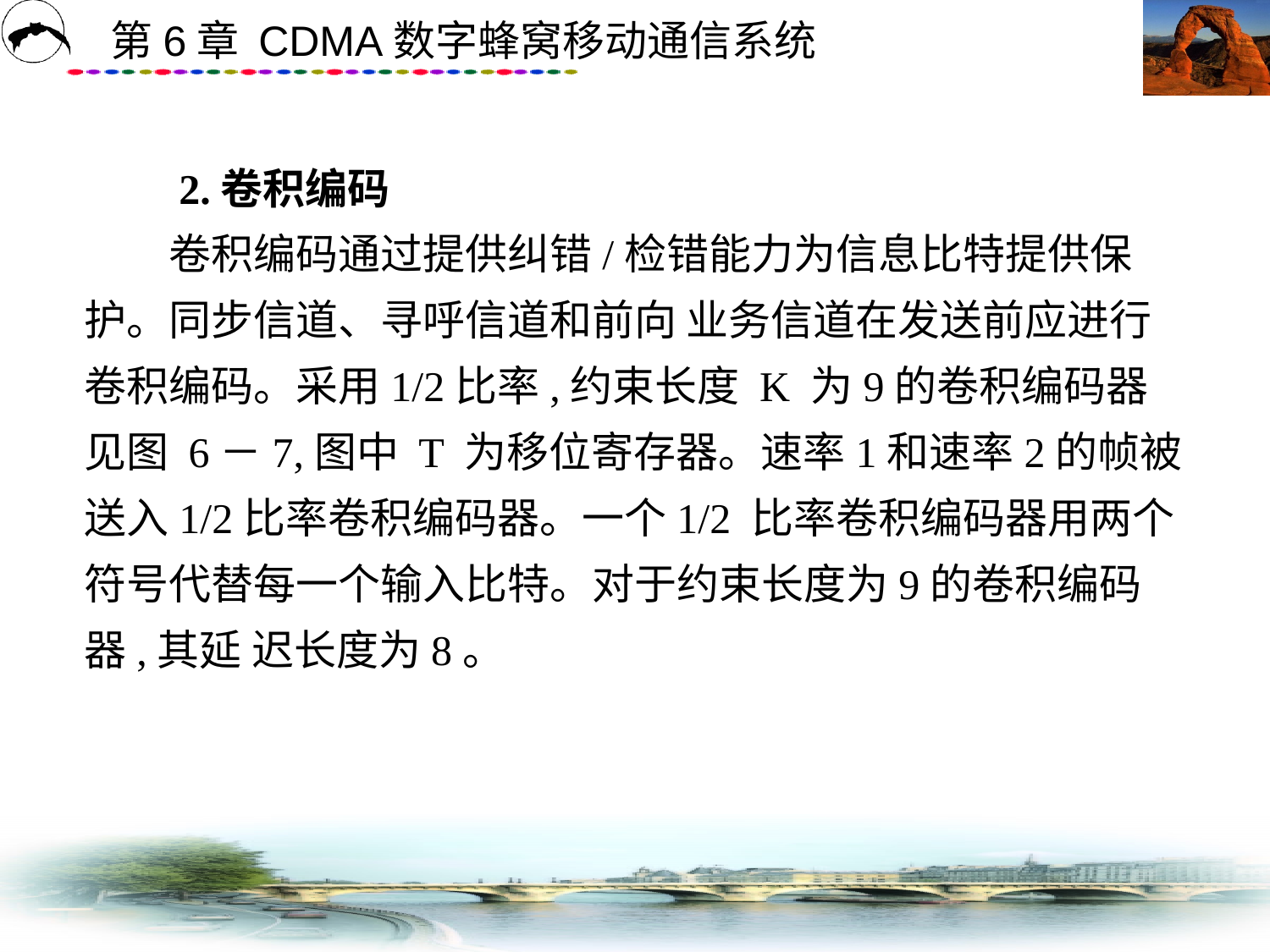

# 2.卷积编码 　　卷积编码通过提供纠错/检错能力为信息比特提供保护。同步信道、寻呼信道和前向 业务信道在发送前应进行卷积编码。采用1/2比率,约束长度 K 为9的卷积编码器见图 6－7,图中 T 为移位寄存器。速率1和速率2的帧被送入1/2比率卷积编码器。一个1/2 比率卷积编码器用两个符号代替每一个输入比特。对于约束长度为9的卷积编码器,其延 迟长度为8。